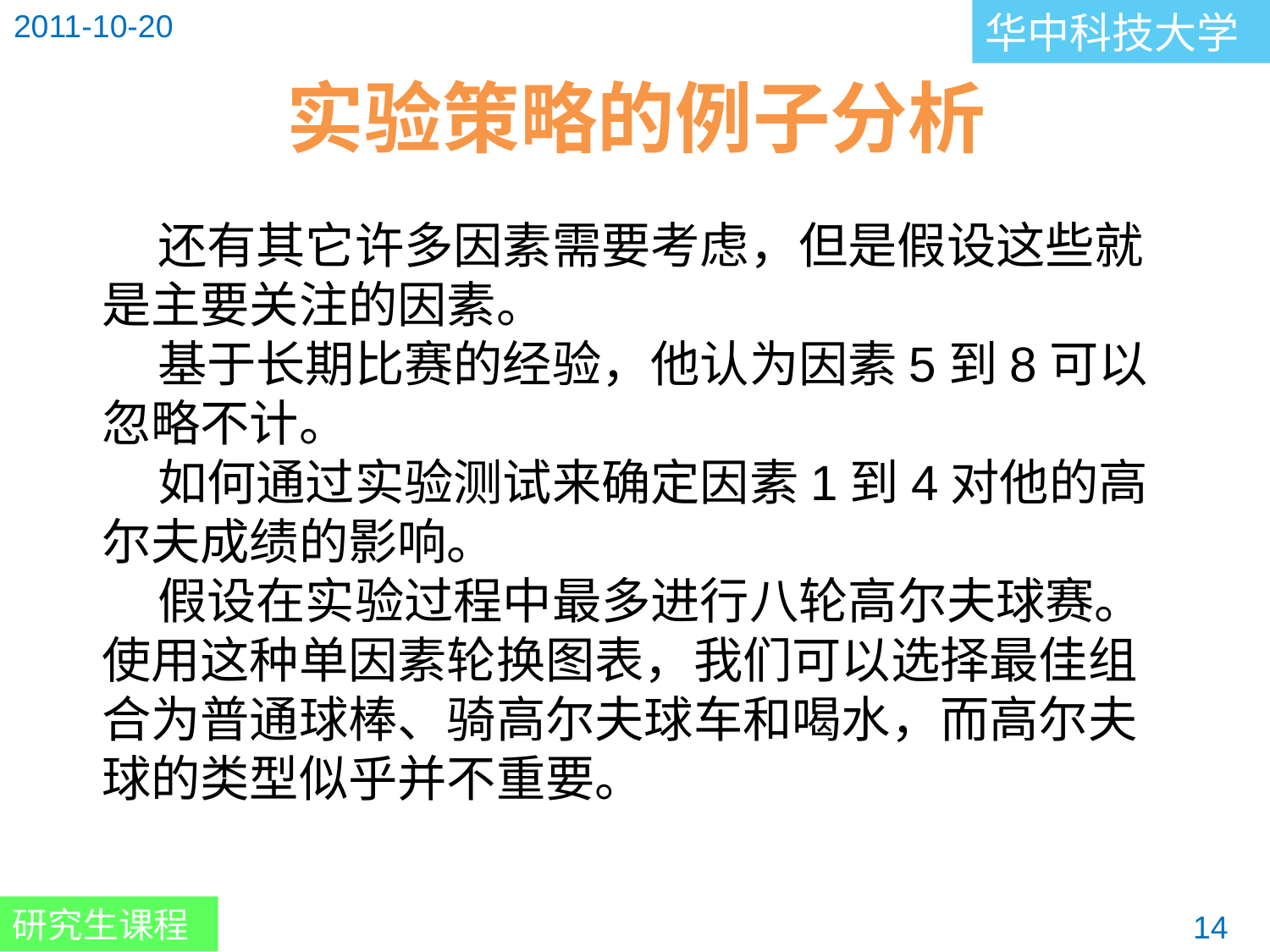

实验策略的例子分析
    还有其它许多因素需要考虑，但是假设这些就是主要关注的因素。
    基于长期比赛的经验，他认为因素5到8可以忽略不计。
    如何通过实验测试来确定因素1到4对他的高尔夫成绩的影响。
    假设在实验过程中最多进行八轮高尔夫球赛。使用这种单因素轮换图表，我们可以选择最佳组合为普通球棒、骑高尔夫球车和喝水，而高尔夫球的类型似乎并不重要。